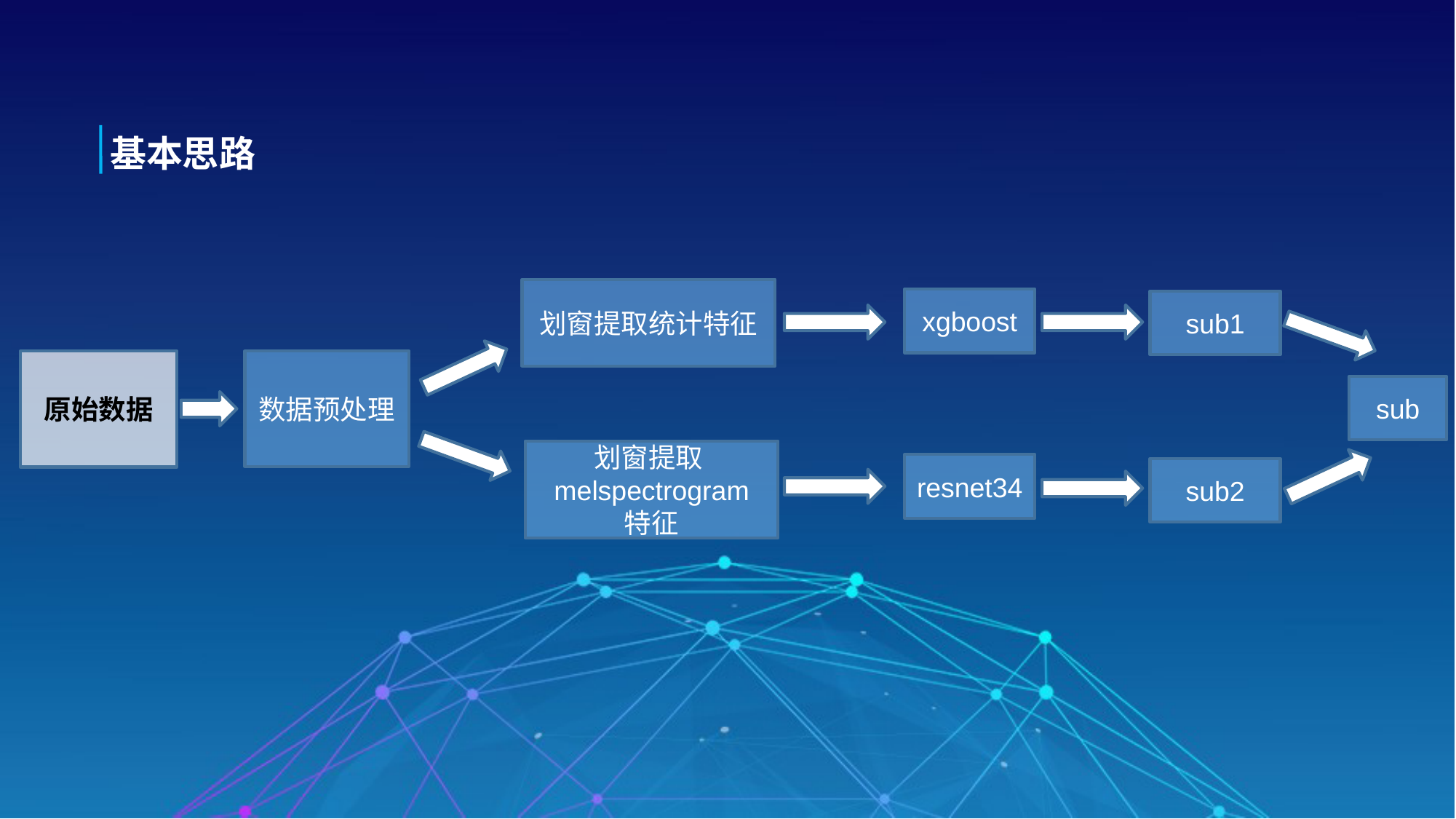

基本思路
划窗提取统计特征
xgboost
sub1

原始数据
数据预处理

sub

划窗提取melspectrogram
特征
resnet34
sub2